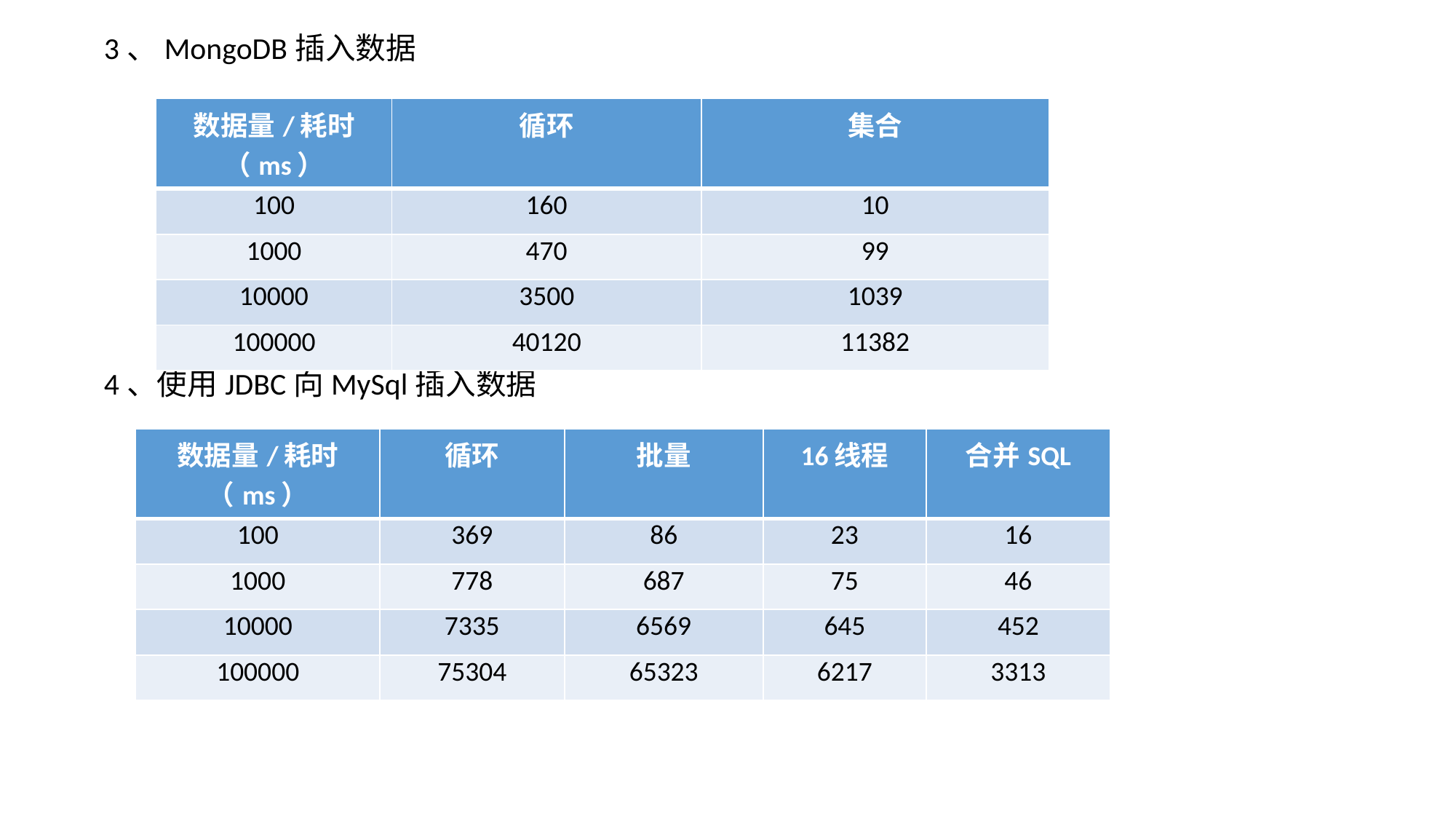

3、MongoDB插入数据

4、使用JDBC向MySql插入数据

| 数据量/耗时（ms） | 循环 | 集合 |
| --- | --- | --- |
| 100 | 160 | 10 |
| 1000 | 470 | 99 |
| 10000 | 3500 | 1039 |
| 100000 | 40120 | 11382 |
| 数据量/耗时（ms） | 循环 | 批量 | 16线程 | 合并SQL |
| --- | --- | --- | --- | --- |
| 100 | 369 | 86 | 23 | 16 |
| 1000 | 778 | 687 | 75 | 46 |
| 10000 | 7335 | 6569 | 645 | 452 |
| 100000 | 75304 | 65323 | 6217 | 3313 |